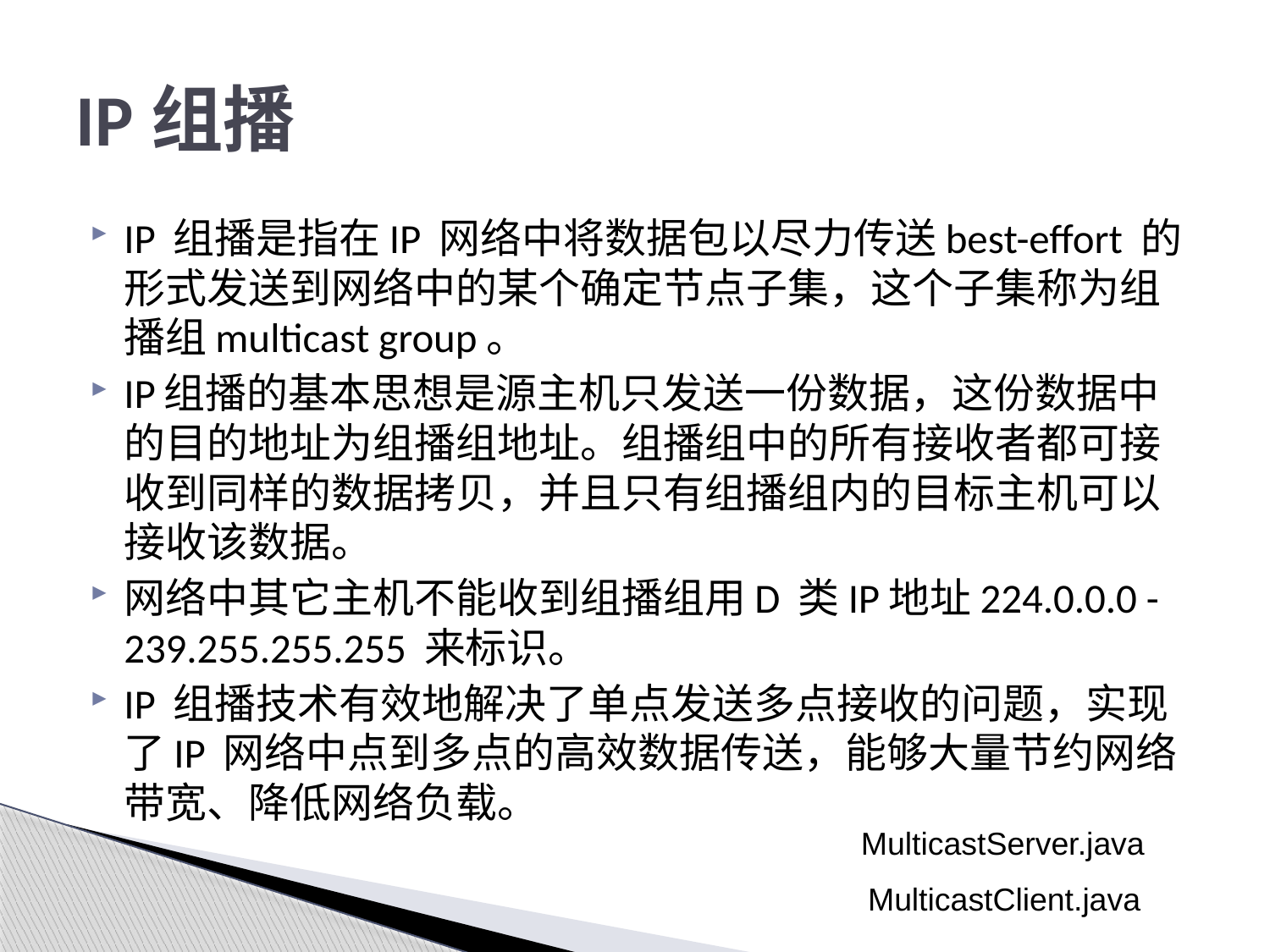

# IP组播
IP 组播是指在IP 网络中将数据包以尽力传送best-effort 的形式发送到网络中的某个确定节点子集，这个子集称为组播组multicast group。
IP组播的基本思想是源主机只发送一份数据，这份数据中的目的地址为组播组地址。组播组中的所有接收者都可接收到同样的数据拷贝，并且只有组播组内的目标主机可以接收该数据。
网络中其它主机不能收到组播组用D 类IP地址224.0.0.0 -239.255.255.255 来标识。
IP 组播技术有效地解决了单点发送多点接收的问题，实现了IP 网络中点到多点的高效数据传送，能够大量节约网络带宽、降低网络负载。
MulticastServer.java
MulticastClient.java